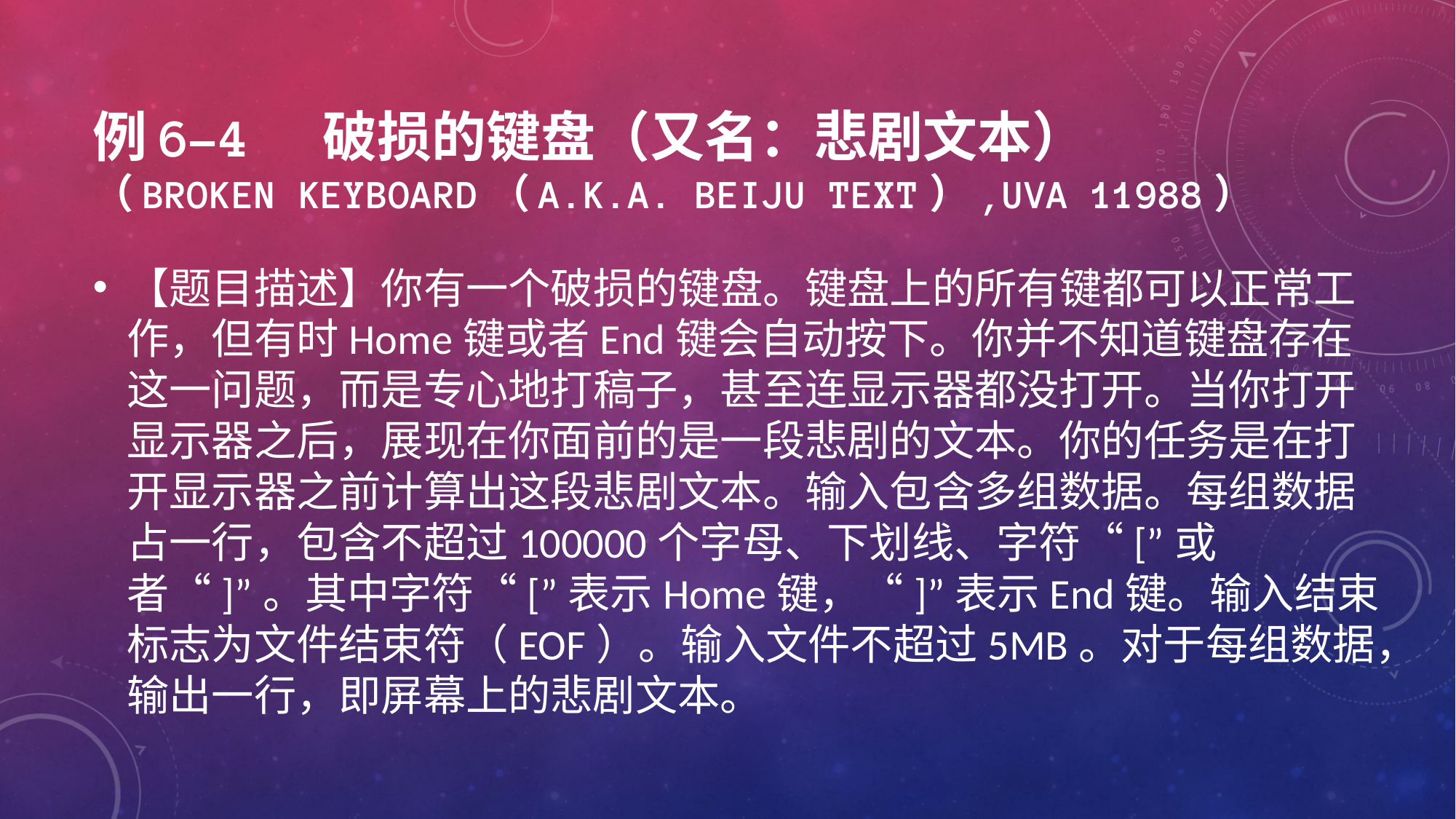

# 例6-4  破损的键盘（又名：悲剧文本） （Broken Keyboard（a.k.a. Beiju Text）,UVa 11988）
【题目描述】你有一个破损的键盘。键盘上的所有键都可以正常工作，但有时Home键或者End键会自动按下。你并不知道键盘存在这一问题，而是专心地打稿子，甚至连显示器都没打开。当你打开显示器之后，展现在你面前的是一段悲剧的文本。你的任务是在打开显示器之前计算出这段悲剧文本。输入包含多组数据。每组数据占一行，包含不超过100000个字母、下划线、字符“[”或者“]”。其中字符“[”表示Home键，“]”表示End键。输入结束标志为文件结束符（EOF）。输入文件不超过5MB。对于每组数据，输出一行，即屏幕上的悲剧文本。